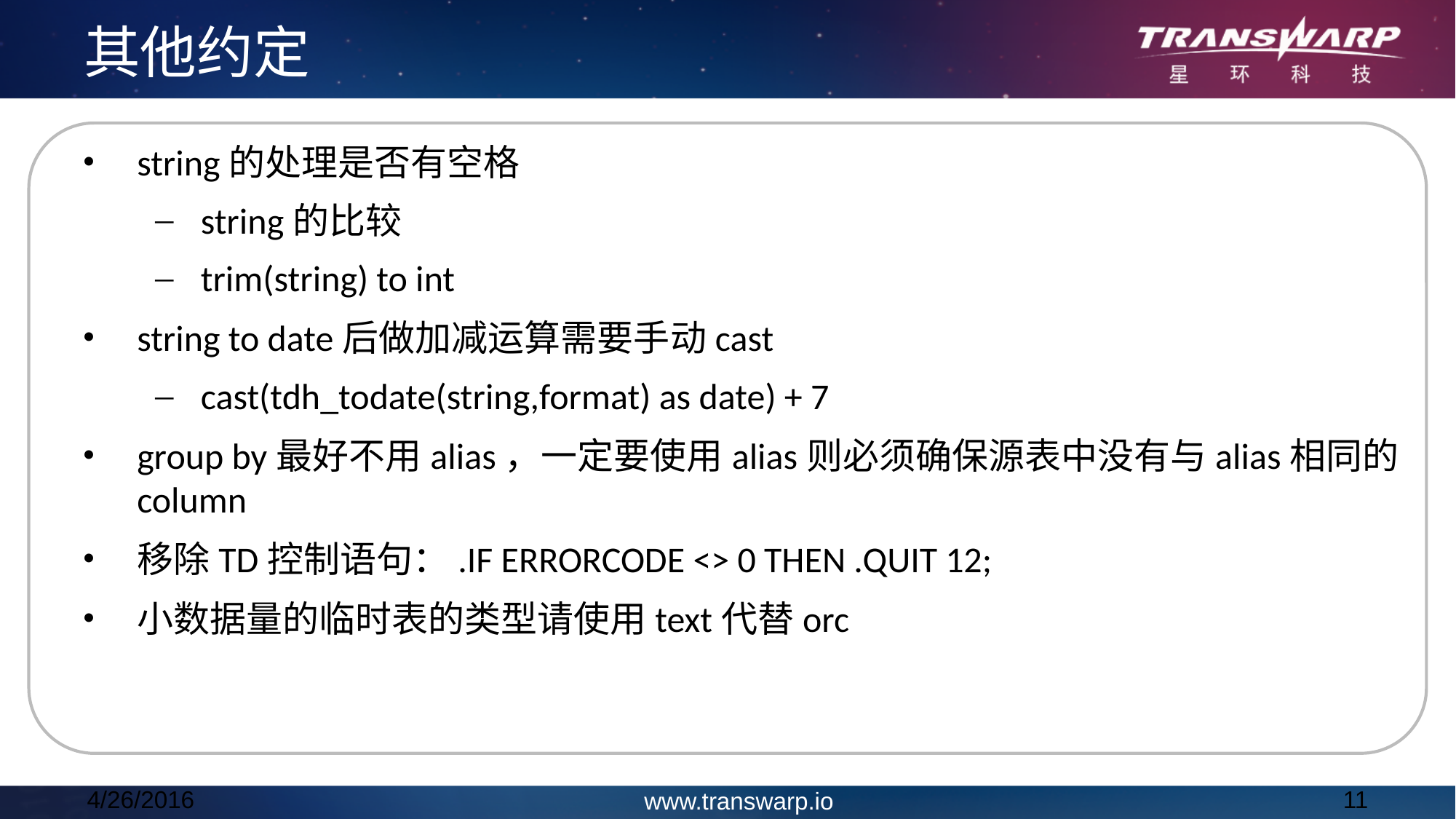

其他约定

string的处理是否有空格
string的比较
trim(string) to int
string to date后做加减运算需要手动cast
cast(tdh_todate(string,format) as date) + 7
group by最好不用alias，一定要使用alias则必须确保源表中没有与alias相同的column
移除TD控制语句：.IF ERRORCODE <> 0 THEN .QUIT 12;
小数据量的临时表的类型请使用text代替orc